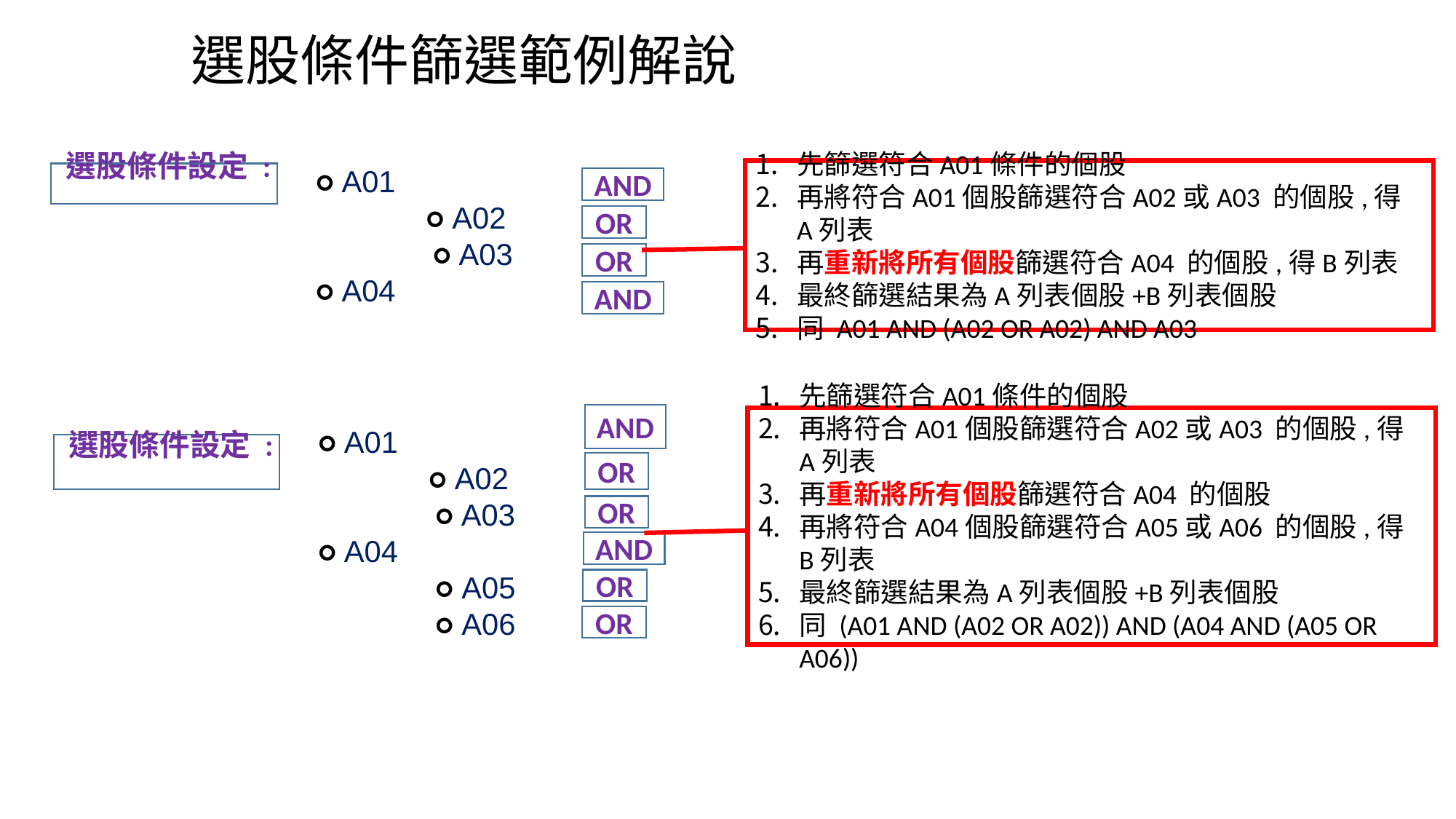

選股條件篩選範例解說
○ A01
                ○ A02
              ○ A03
○ A04
選股條件設定 :
AND
OR
OR
AND
先篩選符合A01條件的個股
再將符合A01個股篩選符合A02或A03 的個股,得A列表
再重新將所有個股篩選符合A04 的個股,得B列表
最終篩選結果為A列表個股+B列表個股
同 A01 AND (A02 OR A02) AND A03
○ A01
                ○ A02
              ○ A03
○ A04
                 ○ A05
                 ○ A06
選股條件設定 :
AND
OR
OR
AND
先篩選符合A01條件的個股
再將符合A01個股篩選符合A02或A03 的個股,得A列表
再重新將所有個股篩選符合A04 的個股
再將符合A04個股篩選符合A05或A06 的個股,得B列表
最終篩選結果為A列表個股+B列表個股
同 (A01 AND (A02 OR A02)) AND (A04 AND (A05 OR A06))
OR
OR